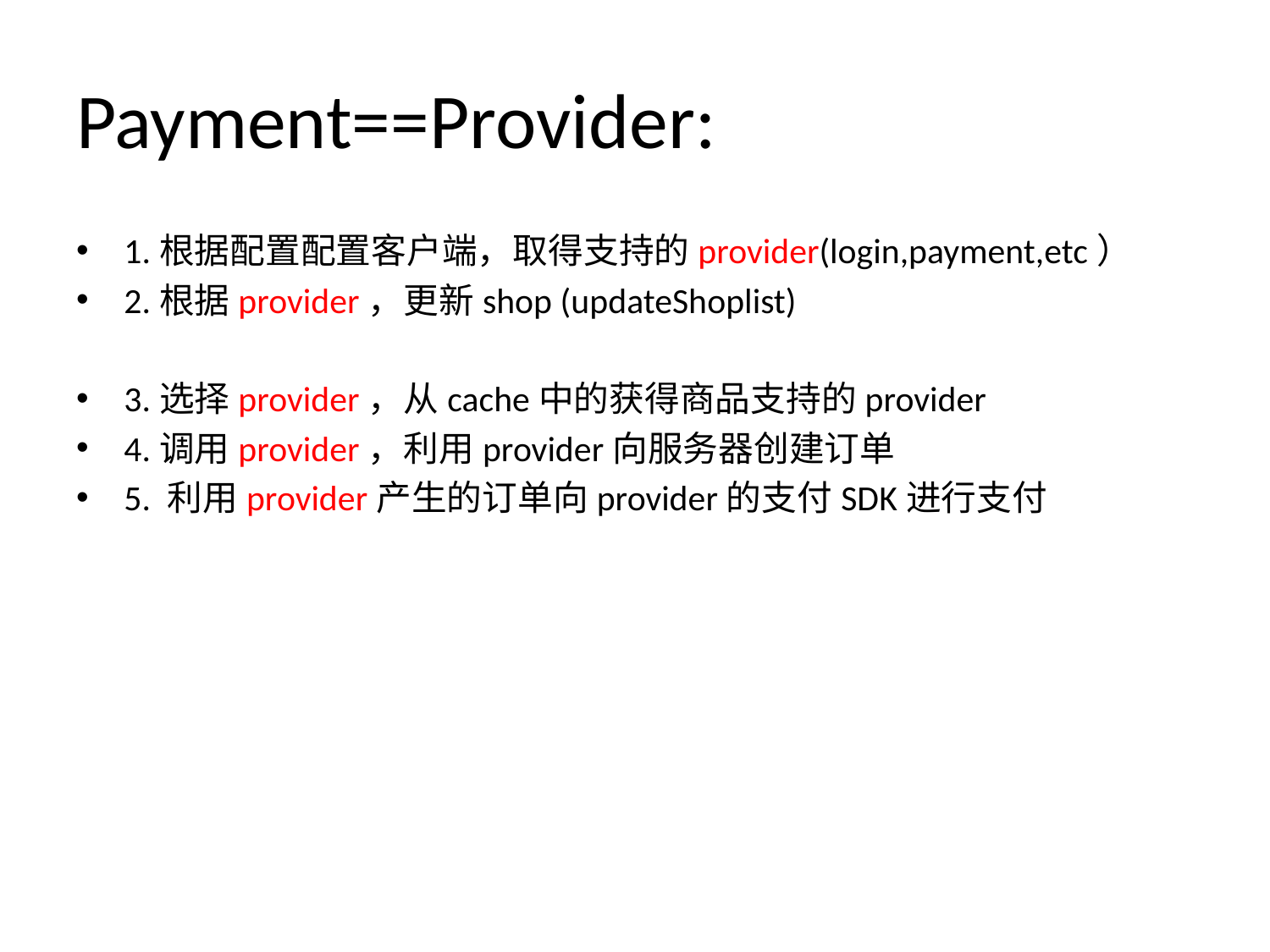

# Payment==Provider:
1.根据配置配置客户端，取得支持的provider(login,payment,etc）
2.根据provider，更新shop (updateShoplist)

3.选择provider，从cache中的获得商品支持的provider
4.调用provider，利用provider向服务器创建订单
5. 利用provider产生的订单向provider的支付SDK进行支付